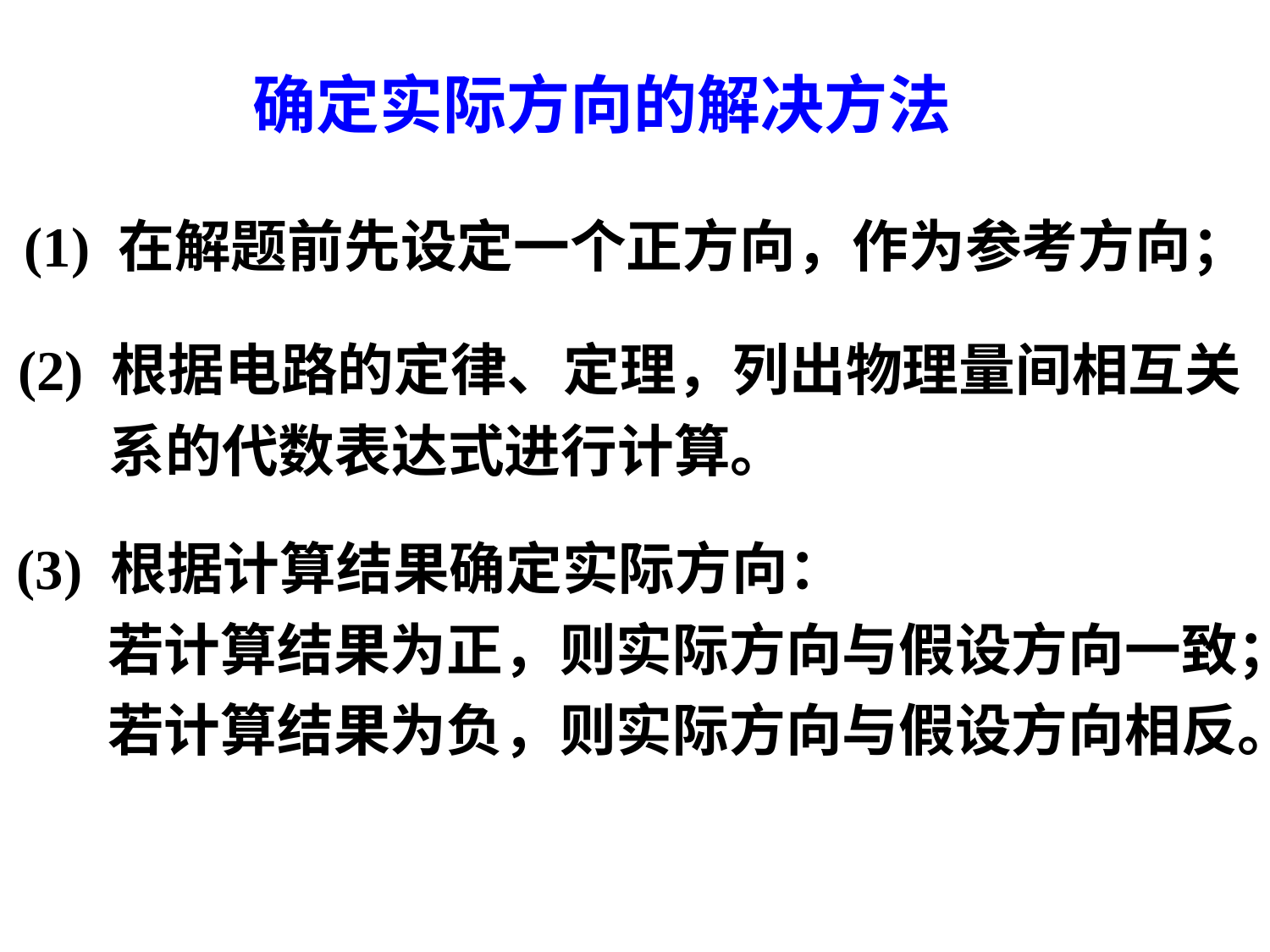

确定实际方向的解决方法
(1) 在解题前先设定一个正方向，作为参考方向；
(2) 根据电路的定律、定理，列出物理量间相互关
      系的代数表达式进行计算。
(3) 根据计算结果确定实际方向：
      若计算结果为正，则实际方向与假设方向一致；
      若计算结果为负，则实际方向与假设方向相反。